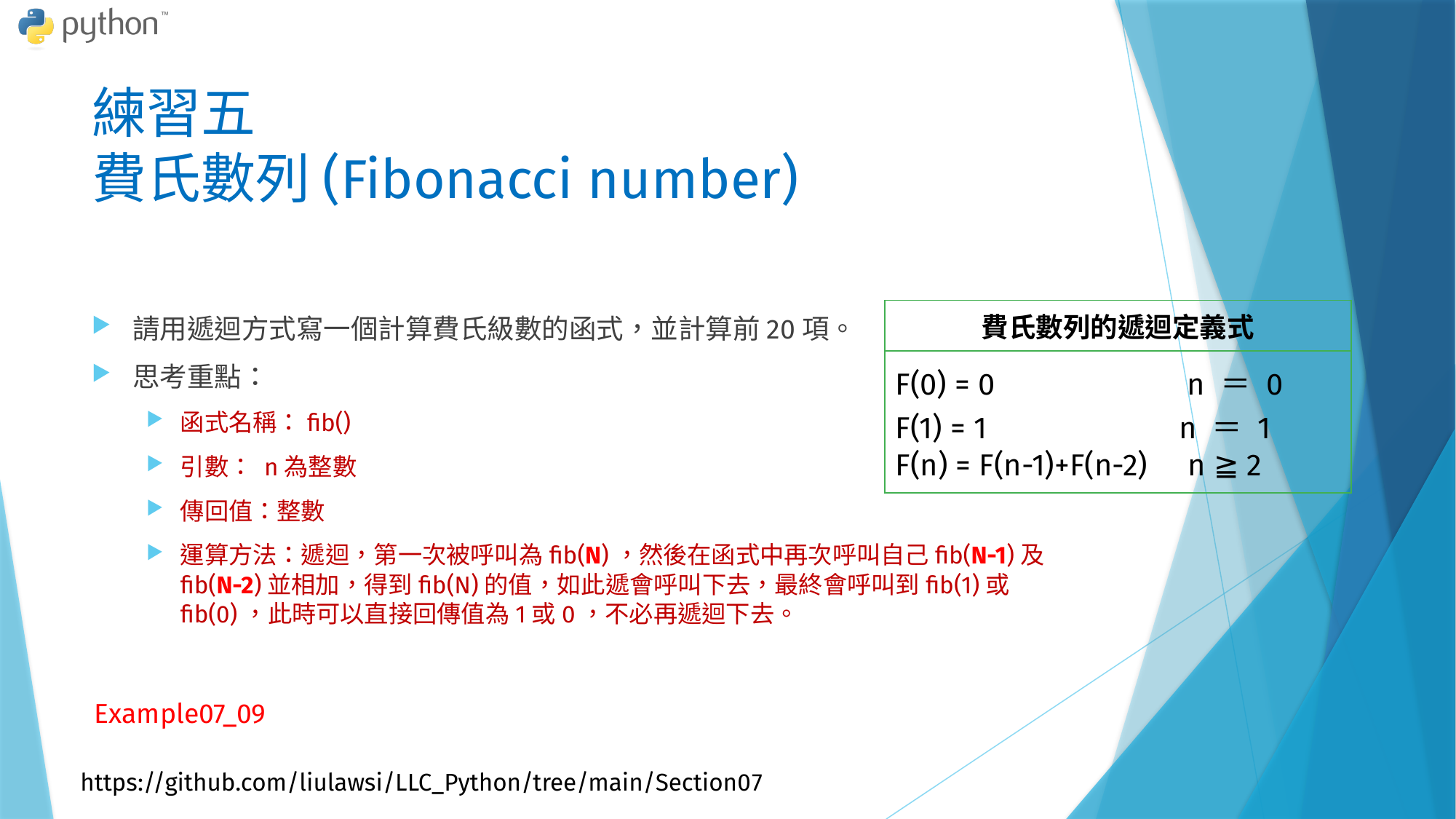

# 練習五 費氏數列(Fibonacci number)

請用遞迴方式寫一個計算費氏級數的函式，並計算前20項。
思考重點：
函式名稱：fib()
引數： n為整數
傳回值：整數
運算方法：遞迴，第一次被呼叫為fib(N)，然後在函式中再次呼叫自己fib(N-1)及fib(N-2)並相加，得到fib(N)的值，如此遞會呼叫下去，最終會呼叫到fib(1)或fib(0)，此時可以直接回傳值為1或0，不必再遞迴下去。

| 費氏數列的遞迴定義式 |
| --- |
| F(0) = 0 n ＝ 0 F(1) = 1 n ＝ 1 F(n) = F(n-1)+F(n-2) n ≧ 2 |
Example07_09